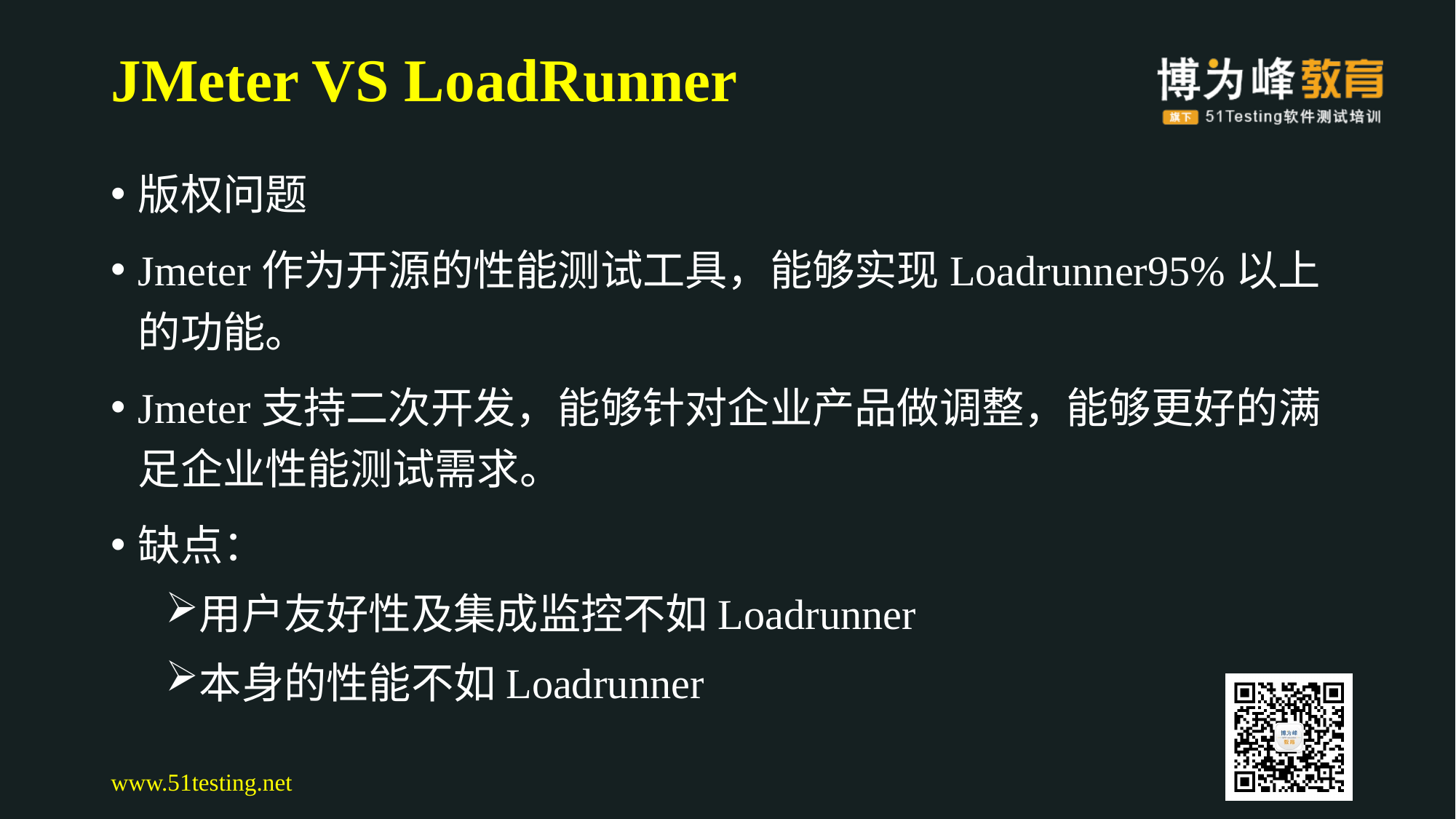

# JMeter VS LoadRunner
版权问题
Jmeter作为开源的性能测试工具，能够实现Loadrunner95%以上的功能。
Jmeter支持二次开发，能够针对企业产品做调整，能够更好的满足企业性能测试需求。
缺点：
用户友好性及集成监控不如Loadrunner
本身的性能不如Loadrunner

www.51testing.net